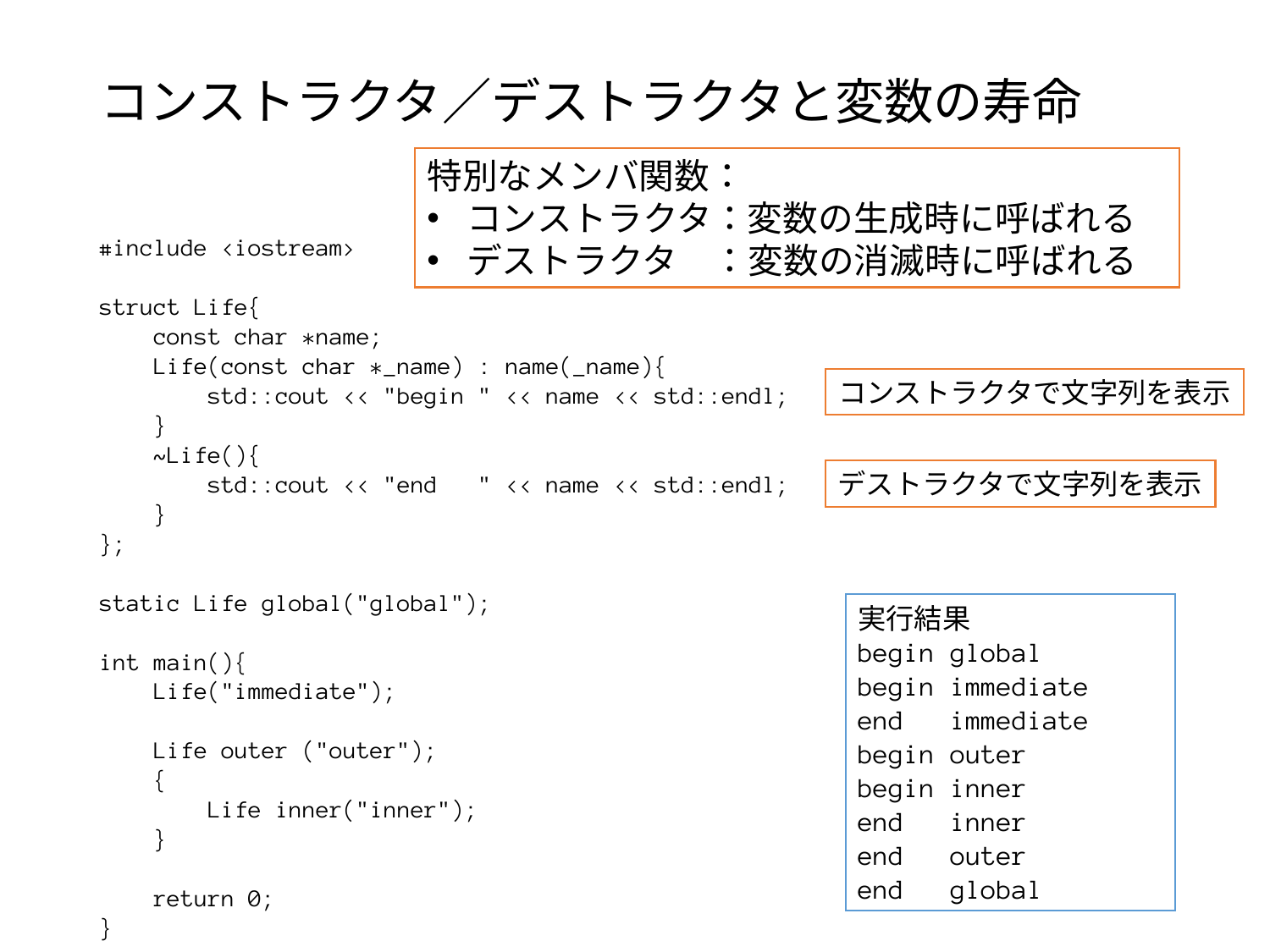

# コンストラクタ／デストラクタと変数の寿命
特別なメンバ関数：
コンストラクタ：変数の生成時に呼ばれる
デストラクタ　：変数の消滅時に呼ばれる
#include <iostream>

struct Life{
    const char *name;
    Life(const char *_name) : name(_name){
        std::cout << "begin " << name << std::endl;
    }
    ~Life(){
        std::cout << "end   " << name << std::endl;
    }
};

static Life global("global");

int main(){
    Life("immediate");

    Life outer ("outer");
    {
        Life inner("inner");
    }

    return 0;
}
コンストラクタで文字列を表示
デストラクタで文字列を表示
実行結果
begin global
begin immediate
end   immediate
begin outer
begin inner
end   inner
end   outer
end   global